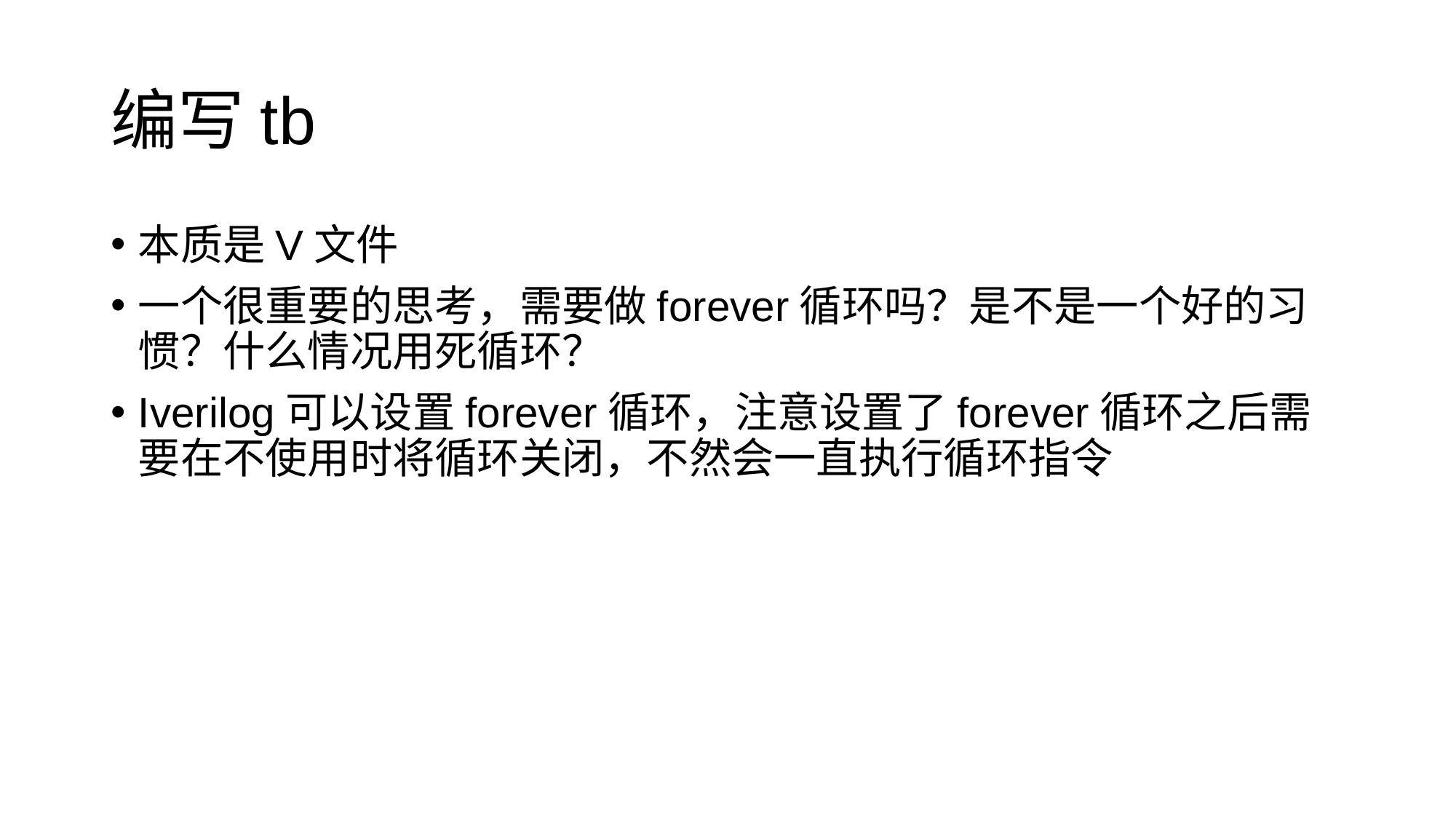

# 编写tb
本质是V文件
一个很重要的思考，需要做forever循环吗？是不是一个好的习惯？什么情况用死循环？
Iverilog可以设置forever循环，注意设置了forever循环之后需要在不使用时将循环关闭，不然会一直执行循环指令